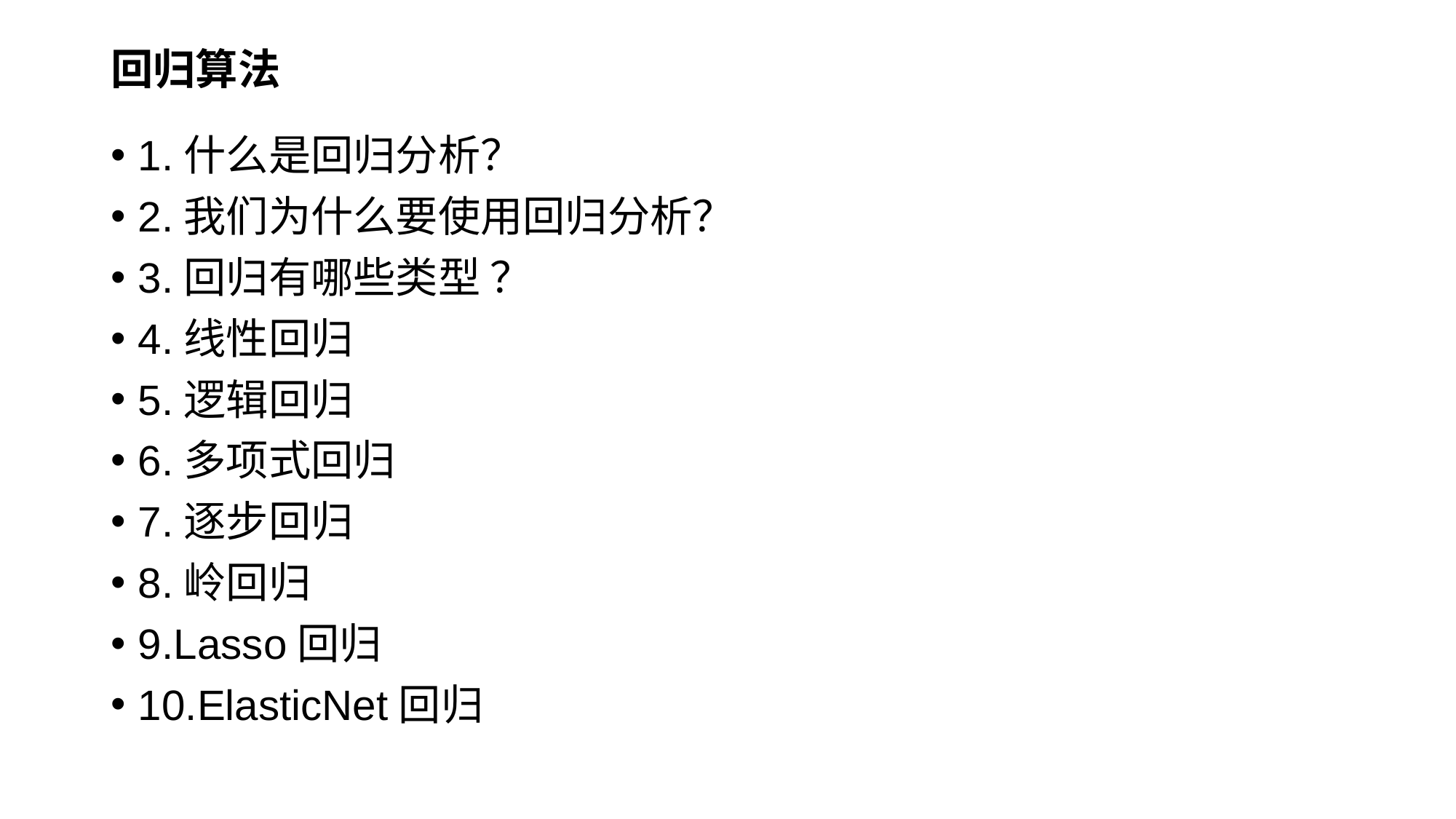

# 回归算法
1.什么是回归分析？
2.我们为什么要使用回归分析？
3.回归有哪些类型 ？
4.线性回归
5.逻辑回归
6.多项式回归
7.逐步回归
8.岭回归
9.Lasso回归
10.ElasticNet回归